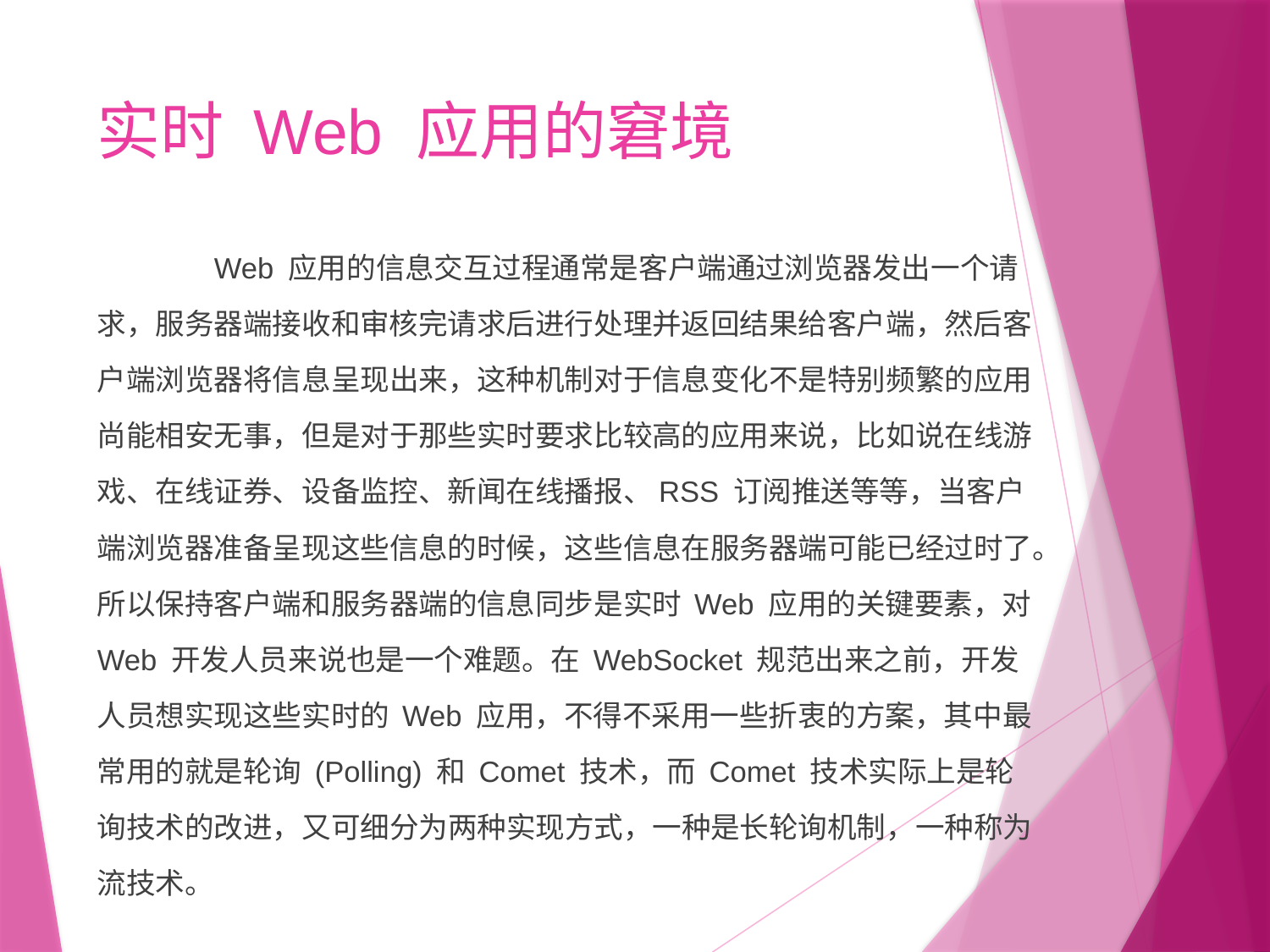

# 实时 Web 应用的窘境
	Web 应用的信息交互过程通常是客户端通过浏览器发出一个请求，服务器端接收和审核完请求后进行处理并返回结果给客户端，然后客户端浏览器将信息呈现出来，这种机制对于信息变化不是特别频繁的应用尚能相安无事，但是对于那些实时要求比较高的应用来说，比如说在线游戏、在线证券、设备监控、新闻在线播报、RSS 订阅推送等等，当客户端浏览器准备呈现这些信息的时候，这些信息在服务器端可能已经过时了。所以保持客户端和服务器端的信息同步是实时 Web 应用的关键要素，对 Web 开发人员来说也是一个难题。在 WebSocket 规范出来之前，开发人员想实现这些实时的 Web 应用，不得不采用一些折衷的方案，其中最常用的就是轮询 (Polling) 和 Comet 技术，而 Comet 技术实际上是轮询技术的改进，又可细分为两种实现方式，一种是长轮询机制，一种称为流技术。